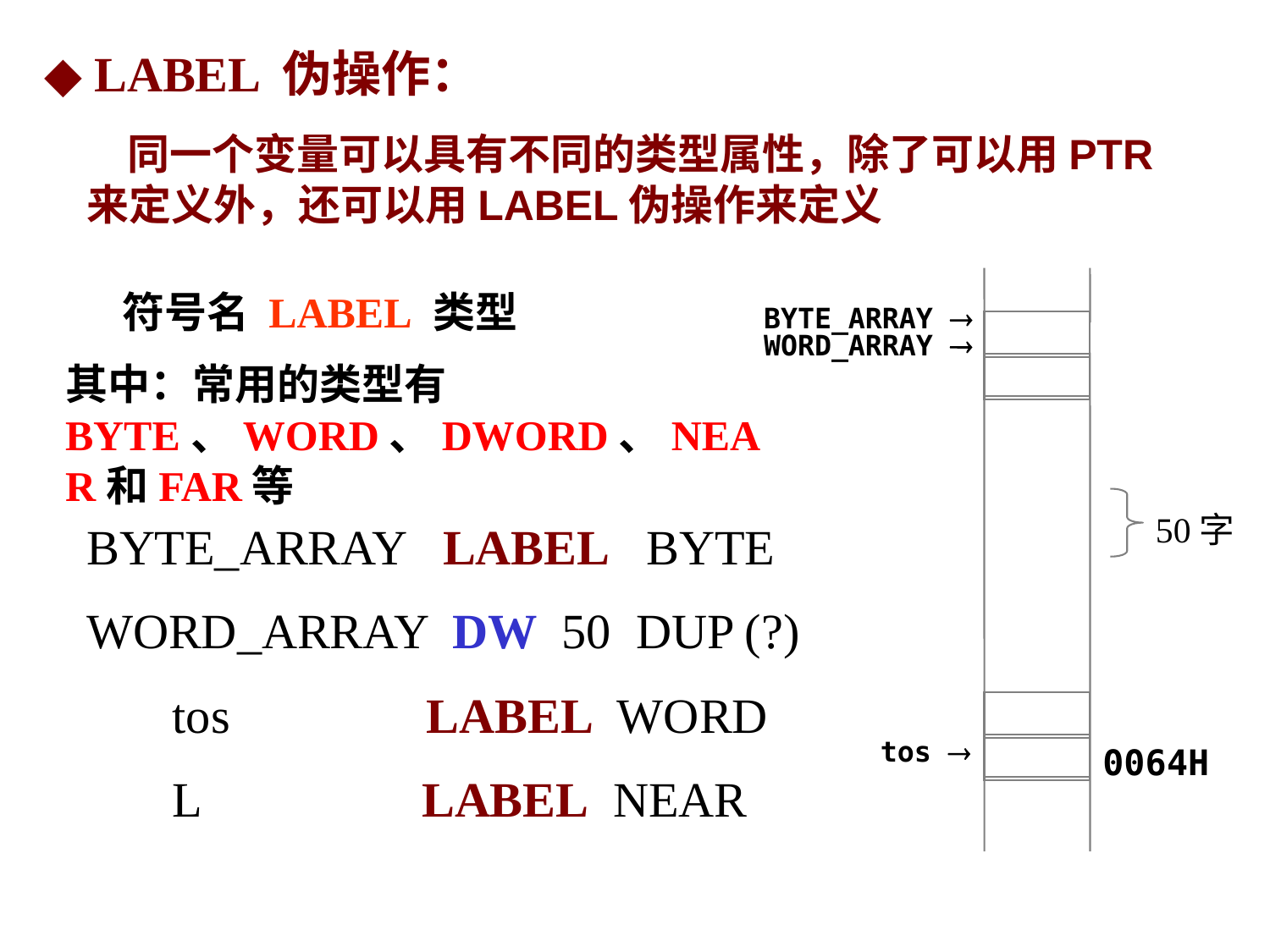

◆ LABEL 伪操作：
    同一个变量可以具有不同的类型属性，除了可以用PTR来定义外，还可以用LABEL伪操作来定义

      符号名 LABEL 类型
其中：常用的类型有BYTE、WORD、DWORD、NEAR和FAR等
BYTE_ARRAY →
WORD_ARRAY →

BYTE_ARRAY   LABEL   BYTE
WORD_ARRAY  DW  50  DUP (?)
       tos                LABEL  WORD
       L                  LABEL  NEAR
50字

tos →

0064H